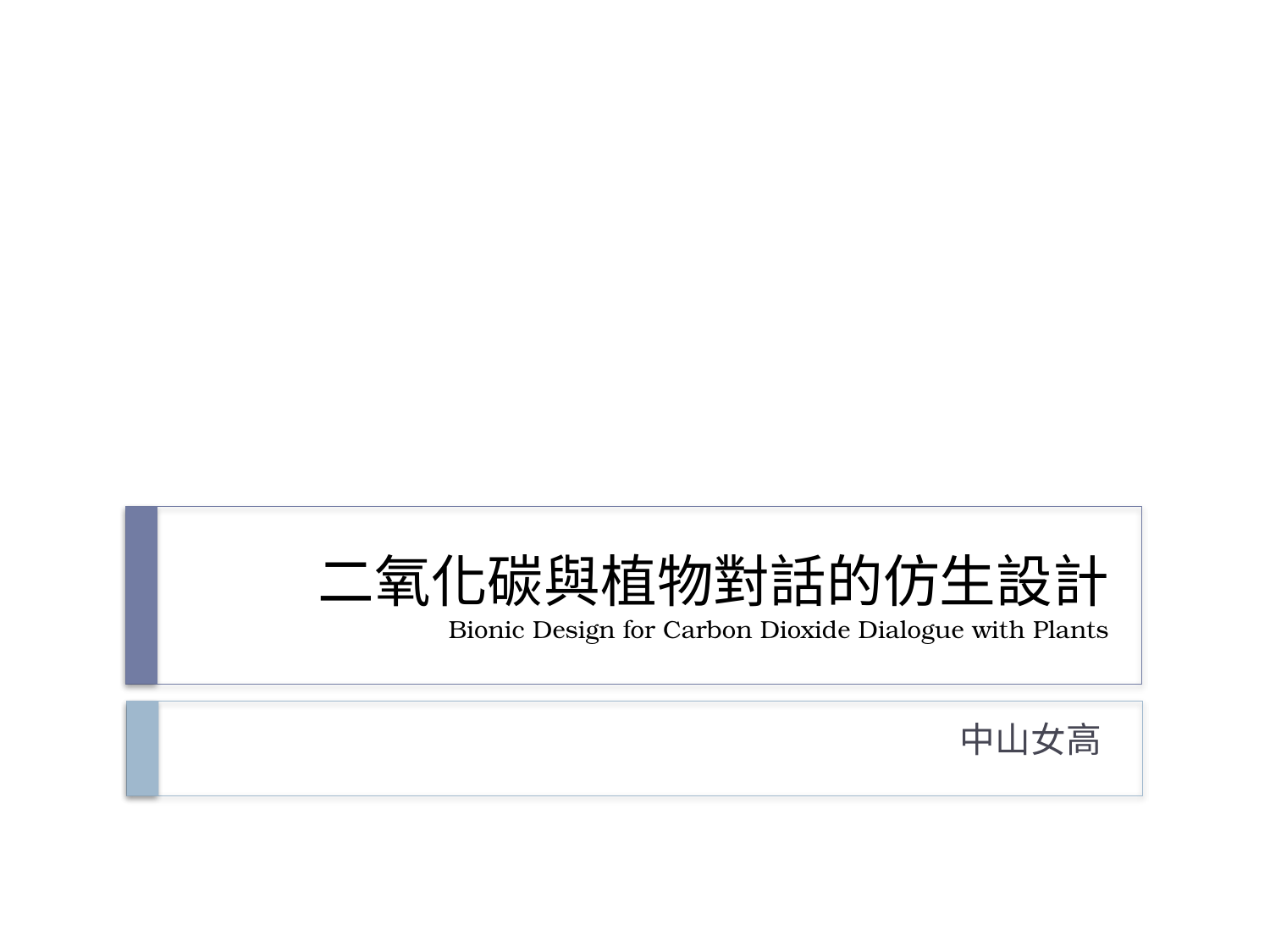

# 二氧化碳與植物對話的仿生設計 Bionic Design for Carbon Dioxide Dialogue with Plants
中山女高